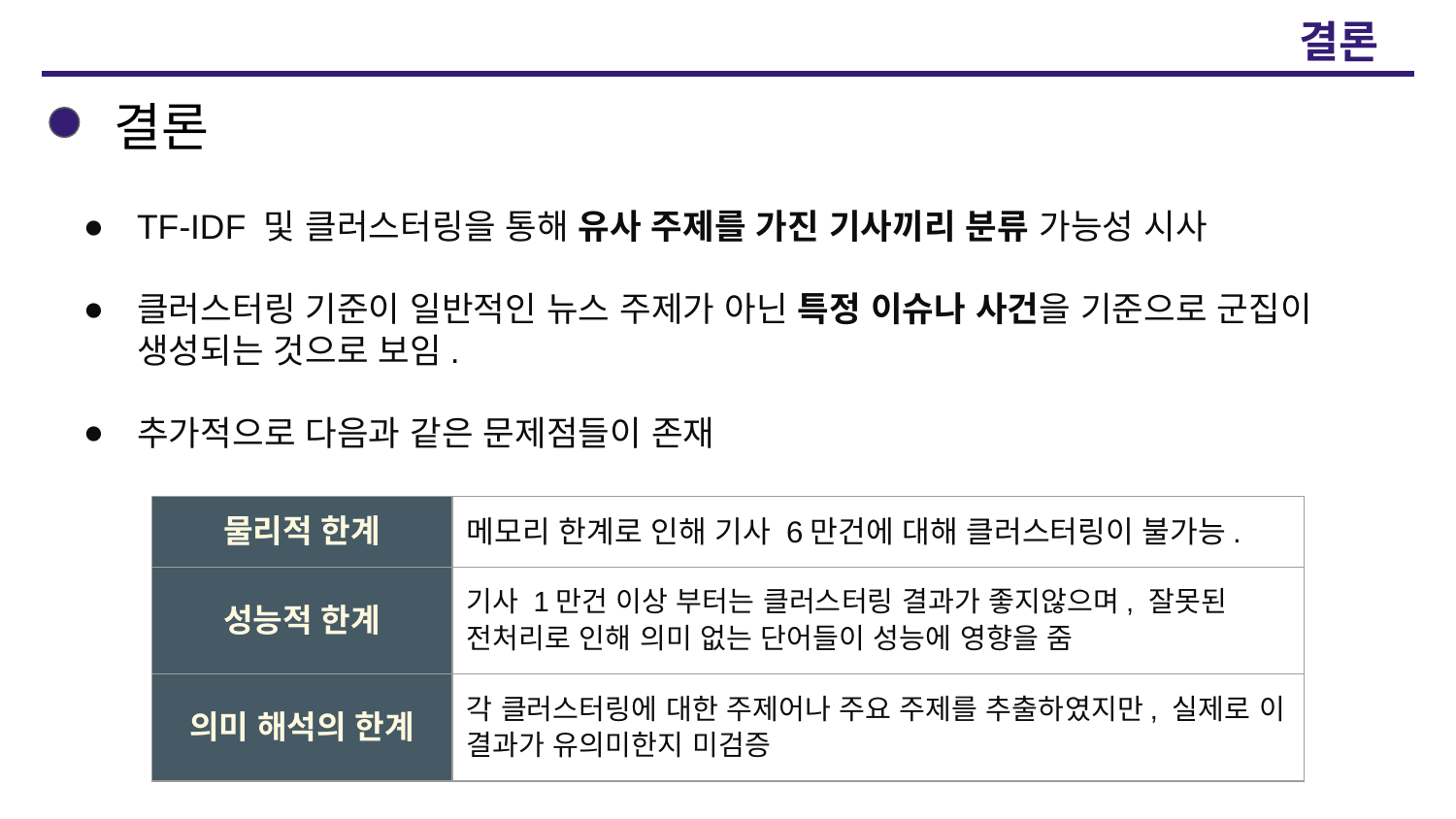

결론
# 결론

TF-IDF 및 클러스터링을 통해 유사 주제를 가진 기사끼리 분류 가능성 시사

클러스터링 기준이 일반적인 뉴스 주제가 아닌 특정 이슈나 사건을 기준으로 군집이 생성되는 것으로 보임.

추가적으로 다음과 같은 문제점들이 존재
| 물리적 한계 | 메모리 한계로 인해 기사 6만건에 대해 클러스터링이 불가능. |
| --- | --- |
| 성능적 한계 | 기사 1만건 이상 부터는 클러스터링 결과가 좋지않으며, 잘못된 전처리로 인해 의미 없는 단어들이 성능에 영향을 줌 |
| 의미 해석의 한계 | 각 클러스터링에 대한 주제어나 주요 주제를 추출하였지만, 실제로 이 결과가 유의미한지 미검증 |